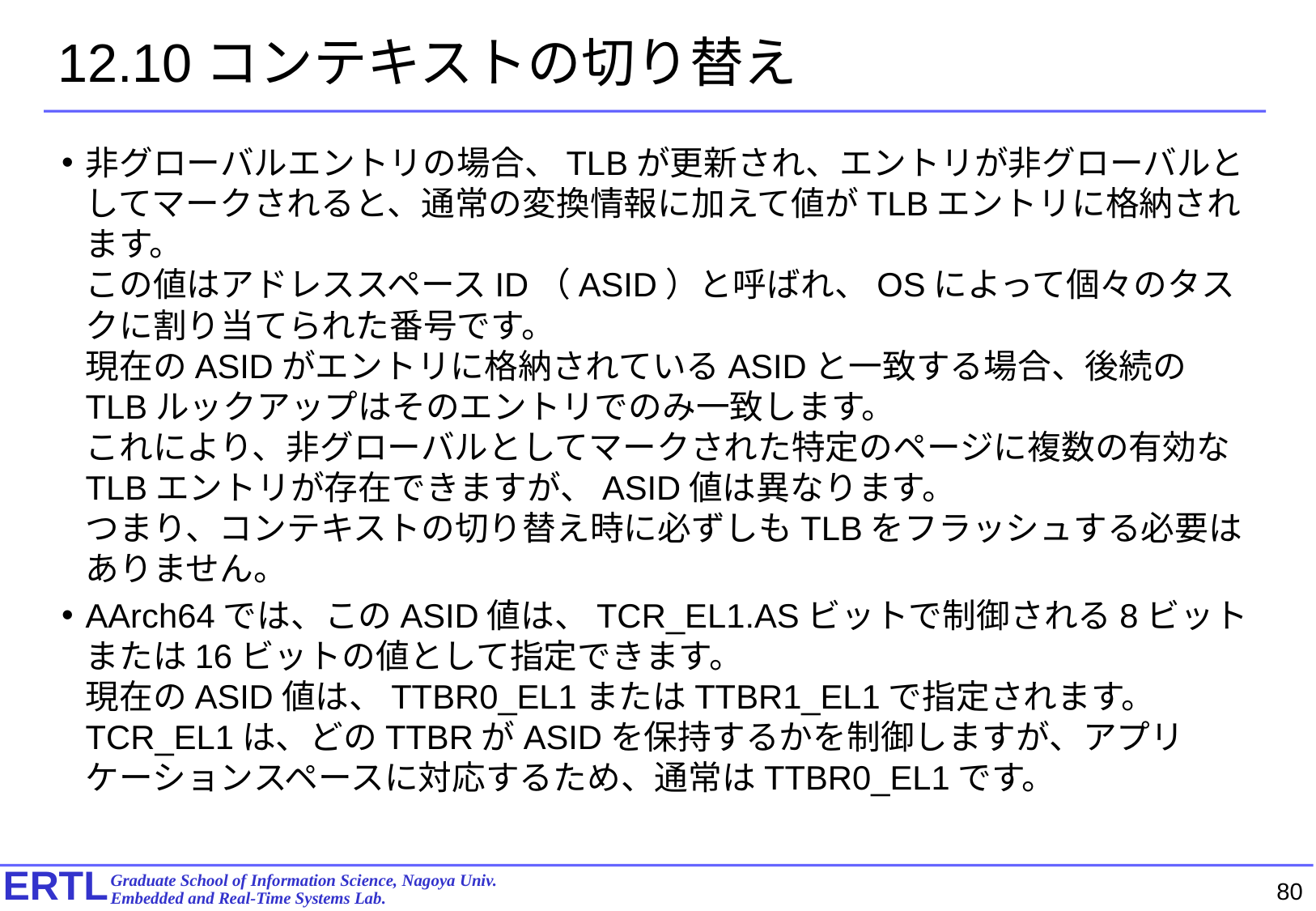

# 12.10コンテキストの切り替え
非グローバルエントリの場合、TLBが更新され、エントリが非グローバルとしてマークされると、通常の変換情報に加えて値がTLBエントリに格納されます。
この値はアドレススペースID（ASID）と呼ばれ、OSによって個々のタスクに割り当てられた番号です。
現在のASIDがエントリに格納されているASIDと一致する場合、後続のTLBルックアップはそのエントリでのみ一致します。
これにより、非グローバルとしてマークされた特定のページに複数の有効なTLBエントリが存在できますが、ASID値は異なります。
つまり、コンテキストの切り替え時に必ずしもTLBをフラッシュする必要はありません。
AArch64では、このASID値は、TCR_EL1.ASビットで制御される8ビットまたは16ビットの値として指定できます。
現在のASID値は、TTBR0_EL1またはTTBR1_EL1で指定されます。
TCR_EL1は、どのTTBRがASIDを保持するかを制御しますが、アプリケーションスペースに対応するため、通常はTTBR0_EL1です。

80